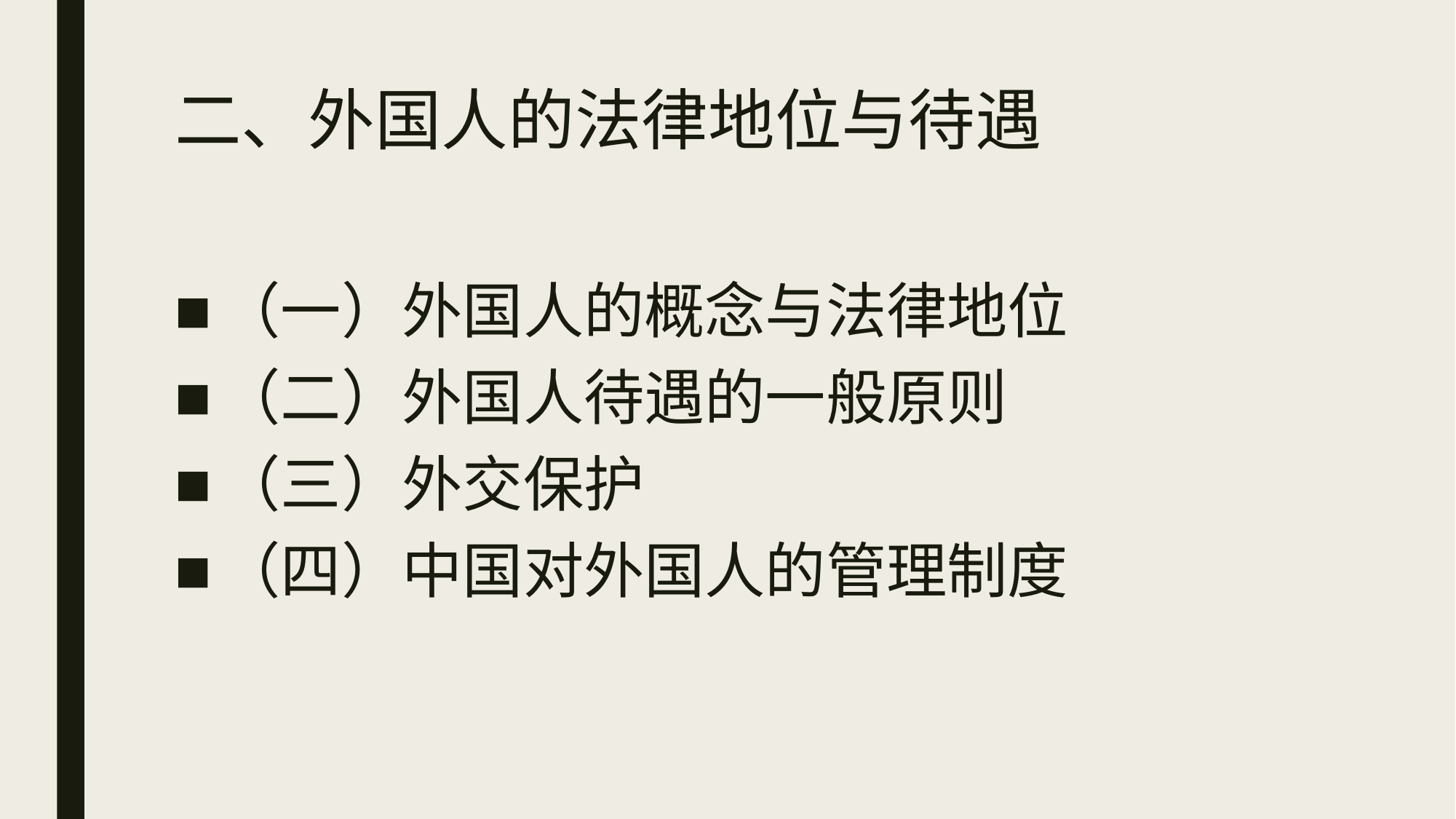

# 二、外国人的法律地位与待遇
（一）外国人的概念与法律地位
（二）外国人待遇的一般原则
（三）外交保护
（四）中国对外国人的管理制度